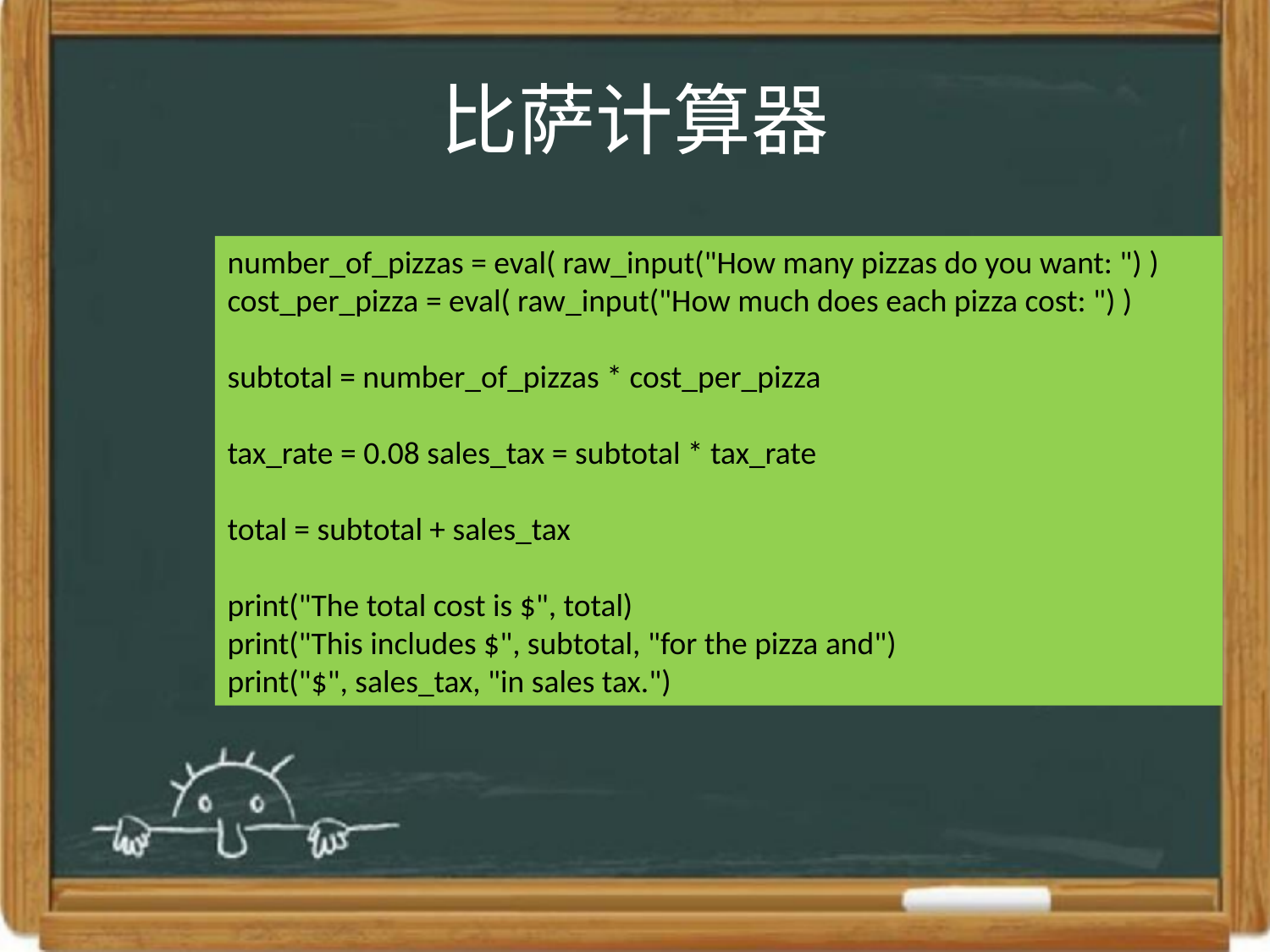

# 比萨计算器
number_of_pizzas = eval( raw_input("How many pizzas do you want: ") )
cost_per_pizza = eval( raw_input("How much does each pizza cost: ") )

subtotal = number_of_pizzas * cost_per_pizza

tax_rate = 0.08 sales_tax = subtotal * tax_rate

total = subtotal + sales_tax

print("The total cost is $", total)
print("This includes $", subtotal, "for the pizza and")
print("$", sales_tax, "in sales tax.")